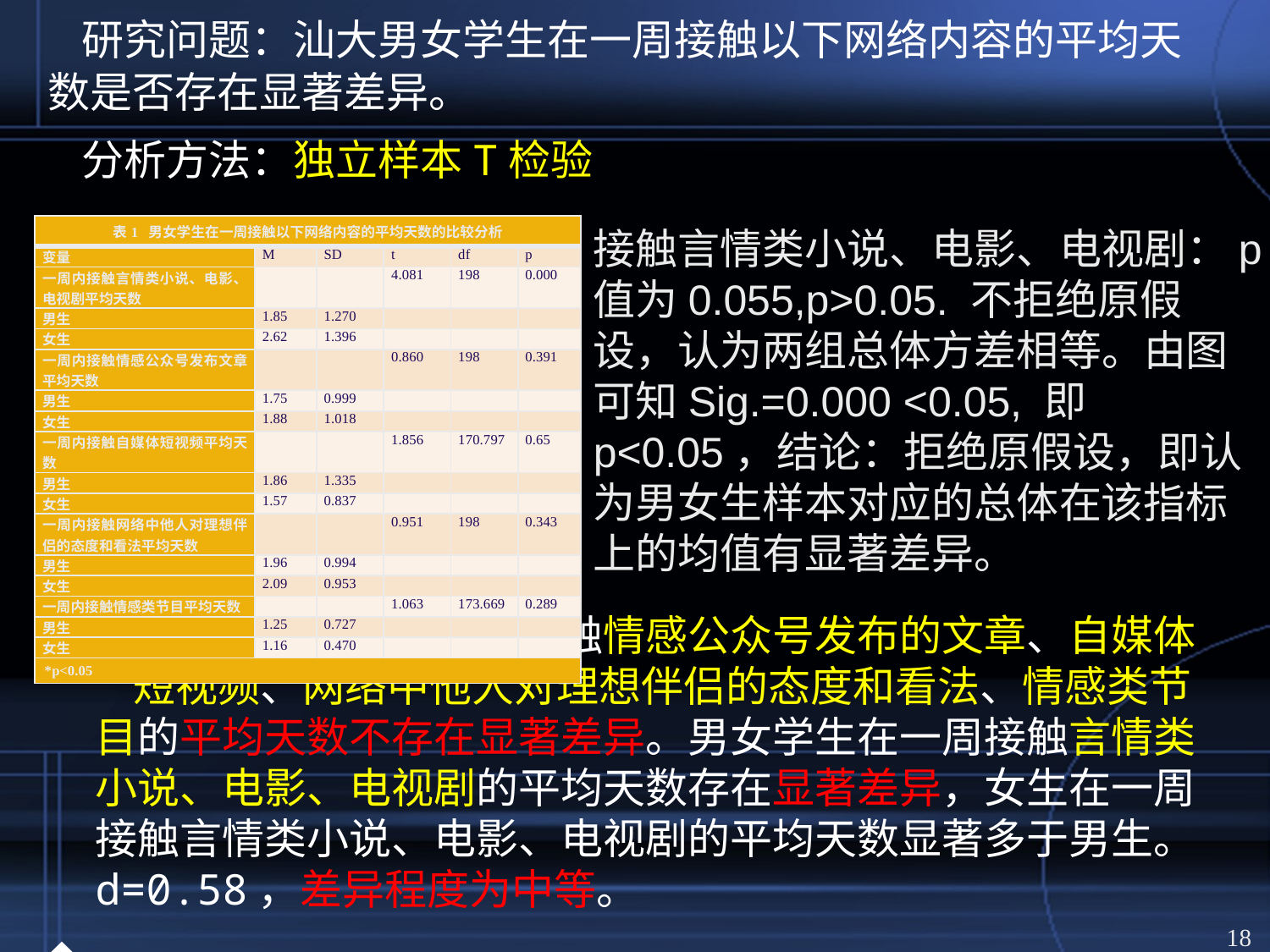

研究问题：汕大男女学生在一周接触以下网络内容的平均天数是否存在显著差异。
  分析方法：独立样本T检验

结论：男女学生在一周接触情感公众号发布的文章、自媒体     短视频、网络中他人对理想伴侣的态度和看法、情感类节目的平均天数不存在显著差异。男女学生在一周接触言情类小说、电影、电视剧的平均天数存在显著差异，女生在一周接触言情类小说、电影、电视剧的平均天数显著多于男生。d=0.58，差异程度为中等。

| 表1 男女学生在一周接触以下网络内容的平均天数的比较分析 |  |  |  |  |  |
| --- | --- | --- | --- | --- | --- |
| 变量 | M | SD | t | df | p |
| 一周内接触言情类小说、电影、电视剧平均天数 |  |  | 4.081 | 198 | 0.000 |
| 男生 | 1.85 | 1.270 |  |  |  |
| 女生 | 2.62 | 1.396 |  |  |  |
| 一周内接触情感公众号发布文章平均天数 |  |  | 0.860 | 198 | 0.391 |
| 男生 | 1.75 | 0.999 |  |  |  |
| 女生 | 1.88 | 1.018 |  |  |  |
| 一周内接触自媒体短视频平均天数 |  |  | 1.856 | 170.797 | 0.65 |
| 男生 | 1.86 | 1.335 |  |  |  |
| 女生 | 1.57 | 0.837 |  |  |  |
| 一周内接触网络中他人对理想伴侣的态度和看法平均天数 |  |  | 0.951 | 198 | 0.343 |
| 男生 | 1.96 | 0.994 |  |  |  |
| 女生 | 2.09 | 0.953 |  |  |  |
| 一周内接触情感类节目平均天数 |  |  | 1.063 | 173.669 | 0.289 |
| 男生 | 1.25 | 0.727 |  |  |  |
| 女生 | 1.16 | 0.470 |  |  |  |
| \*p<0.05 |  |  |  |  |  |
接触言情类小说、电影、电视剧：p值为0.055,p>0.05. 不拒绝原假设，认为两组总体方差相等。由图可知Sig.=0.000 <0.05, 即p<0.05，结论：拒绝原假设，即认为男女生样本对应的总体在该指标上的均值有显著差异。

18